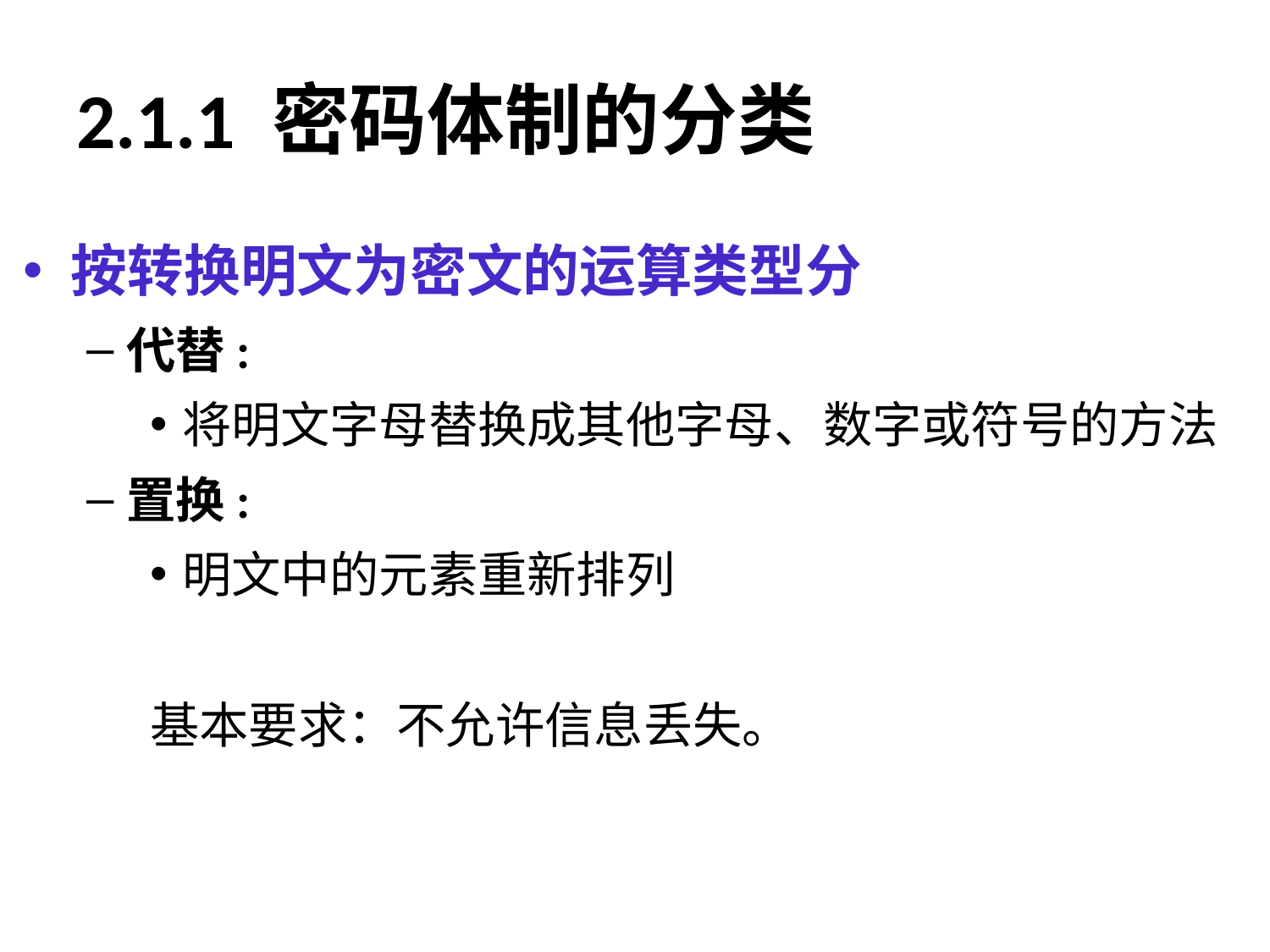

# 2.1.1 密码体制的分类
按转换明文为密文的运算类型分
代替:
将明文字母替换成其他字母、数字或符号的方法
置换:
明文中的元素重新排列

基本要求：不允许信息丢失。